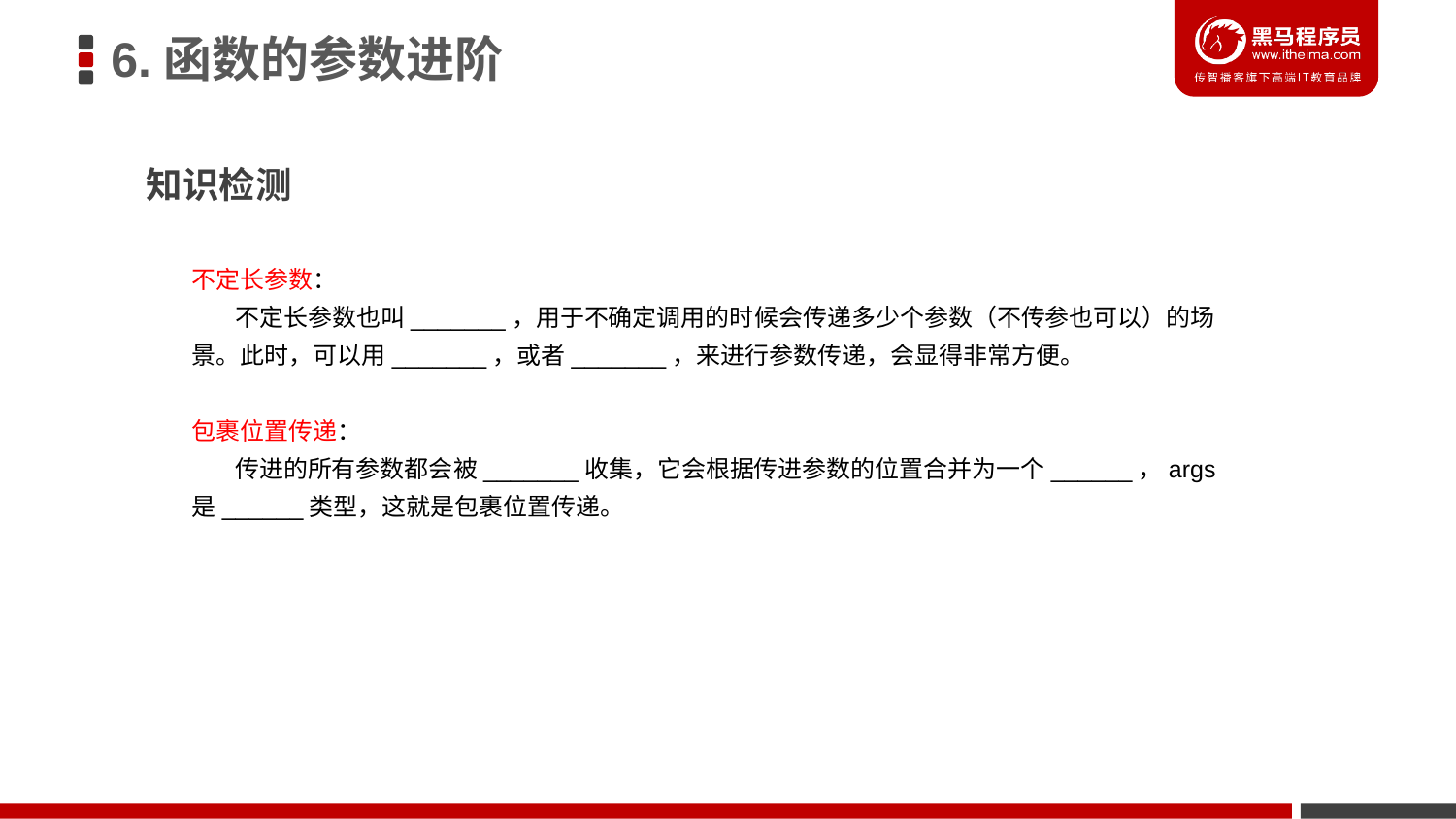

6.函数的参数进阶
知识检测

不定长参数：
       不定长参数也叫_______，用于不确定调用的时候会传递多少个参数（不传参也可以）的场景。此时，可以用_______，或者_______，来进行参数传递，会显得非常方便。

包裹位置传递：
       传进的所有参数都会被_______收集，它会根据传进参数的位置合并为一个______，args是______类型，这就是包裹位置传递。